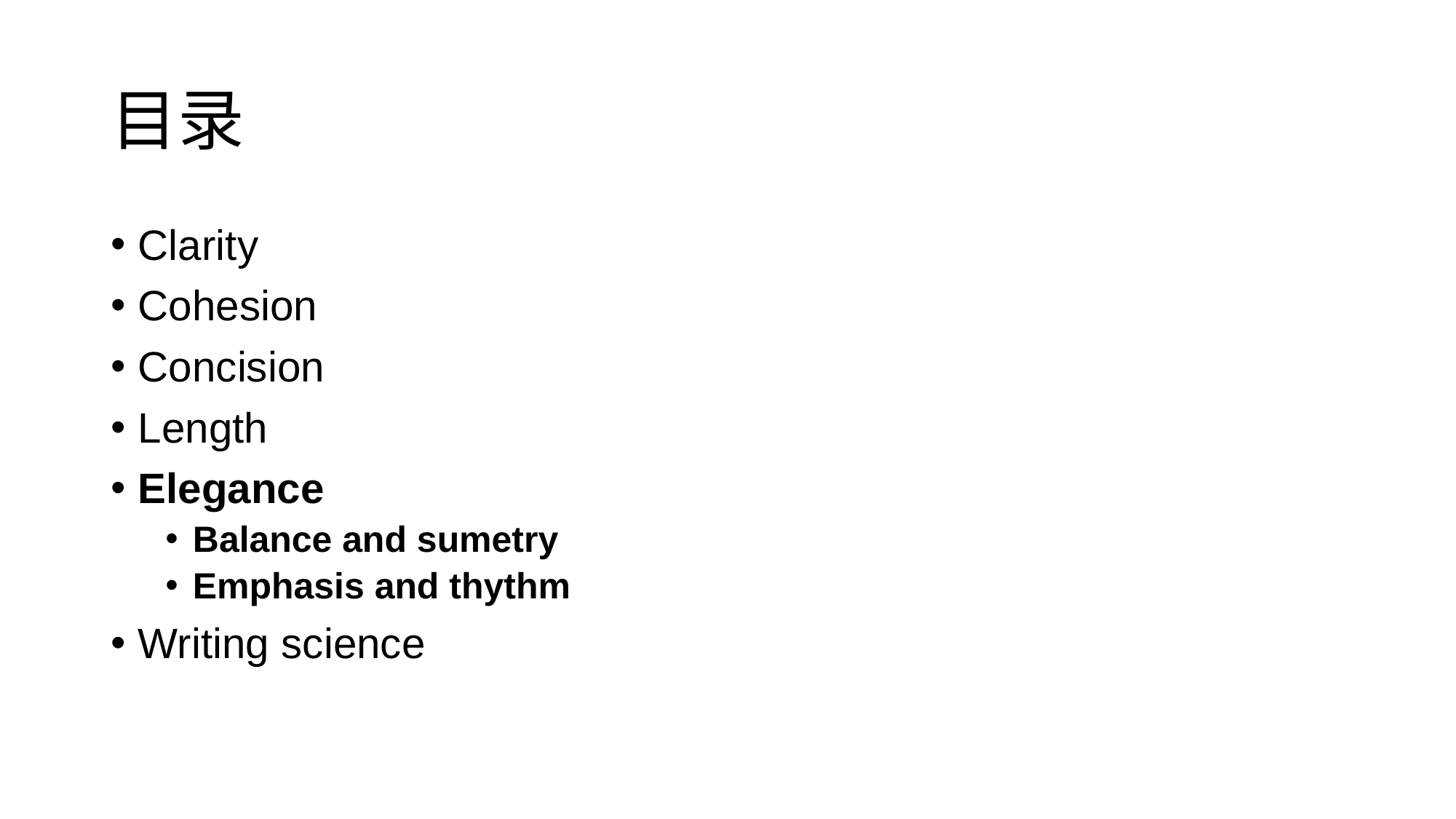

# 目录
Clarity
Cohesion
Concision
Length
Elegance
Balance and sumetry
Emphasis and thythm
Writing science